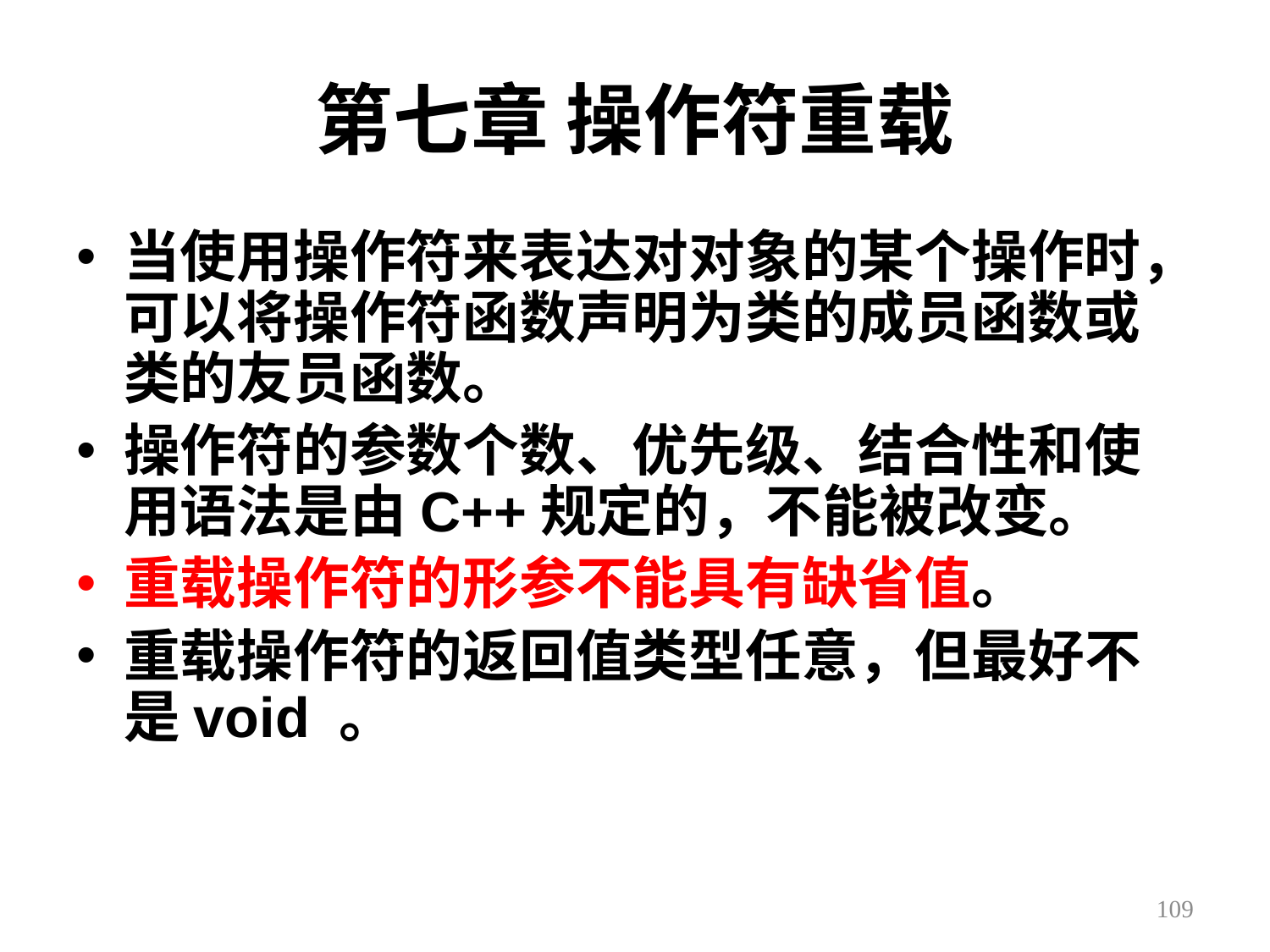

# 第七章 操作符重载
当使用操作符来表达对对象的某个操作时，可以将操作符函数声明为类的成员函数或类的友员函数。
操作符的参数个数、优先级、结合性和使用语法是由C++规定的，不能被改变。
重载操作符的形参不能具有缺省值。
重载操作符的返回值类型任意，但最好不是void 。
109